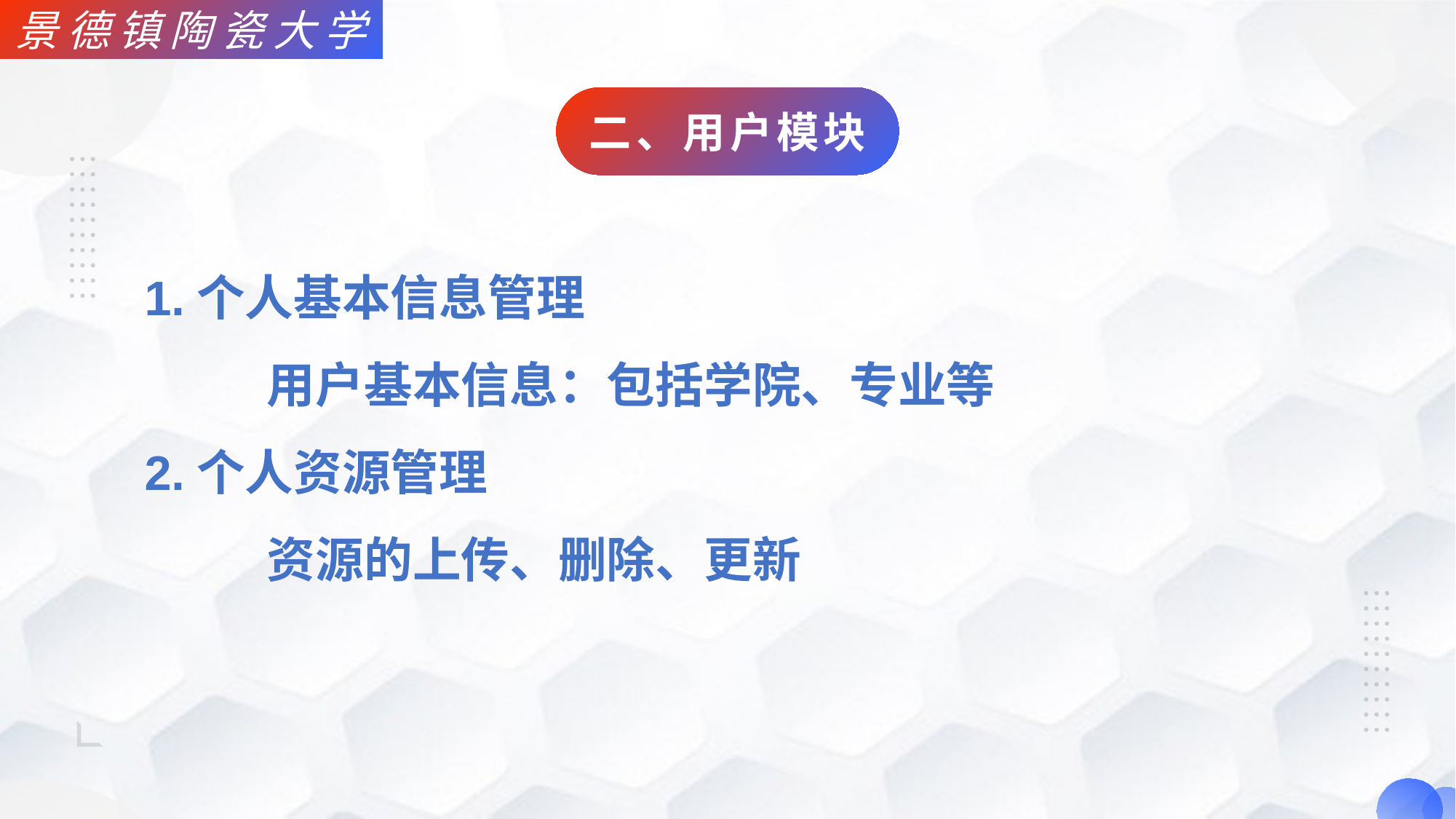

二、用户模块
1.个人基本信息管理
          用户基本信息：包括学院、专业等
2.个人资源管理
          资源的上传、删除、更新